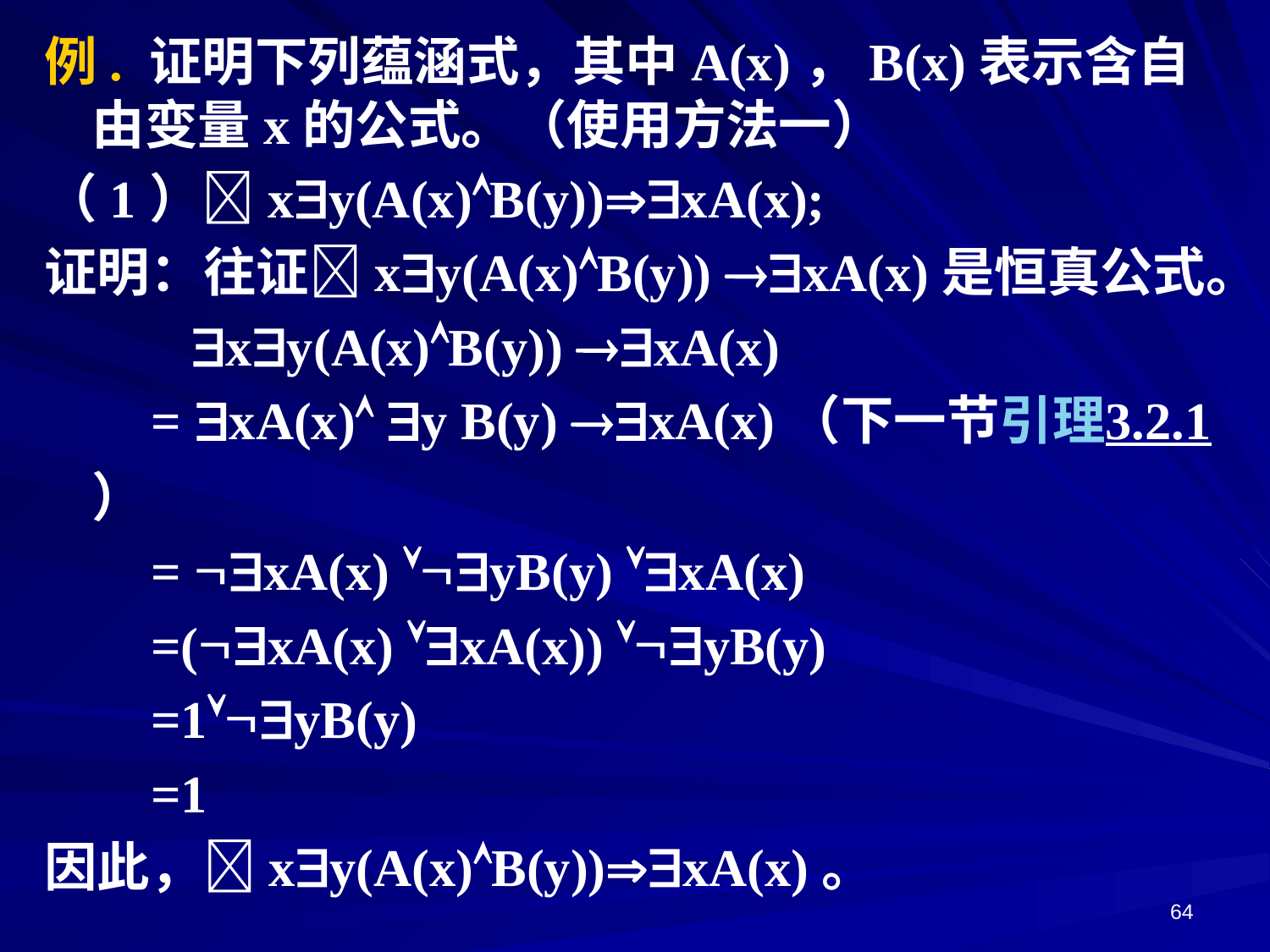

例. 证明下列蕴涵式，其中A(x)，B(x)表示含自由变量x的公式。（使用方法一）
（1）∃x∃y(A(x)∧B(y))⇒∃xA(x);
证明：往证∃x∃y(A(x)∧B(y)) →∃xA(x)是恒真公式。
           ∃x∃y(A(x)∧B(y)) →∃xA(x)
        = ∃xA(x)∧ ∃y B(y) →∃xA(x)（下一节引理3.2.1）
        = ¬∃xA(x) ∨¬∃yB(y) ∨∃xA(x)
        =(¬∃xA(x) ∨∃xA(x)) ∨¬∃yB(y)
        =1∨¬∃yB(y)
        =1
因此，∃x∃y(A(x)∧B(y))⇒∃xA(x)。
64